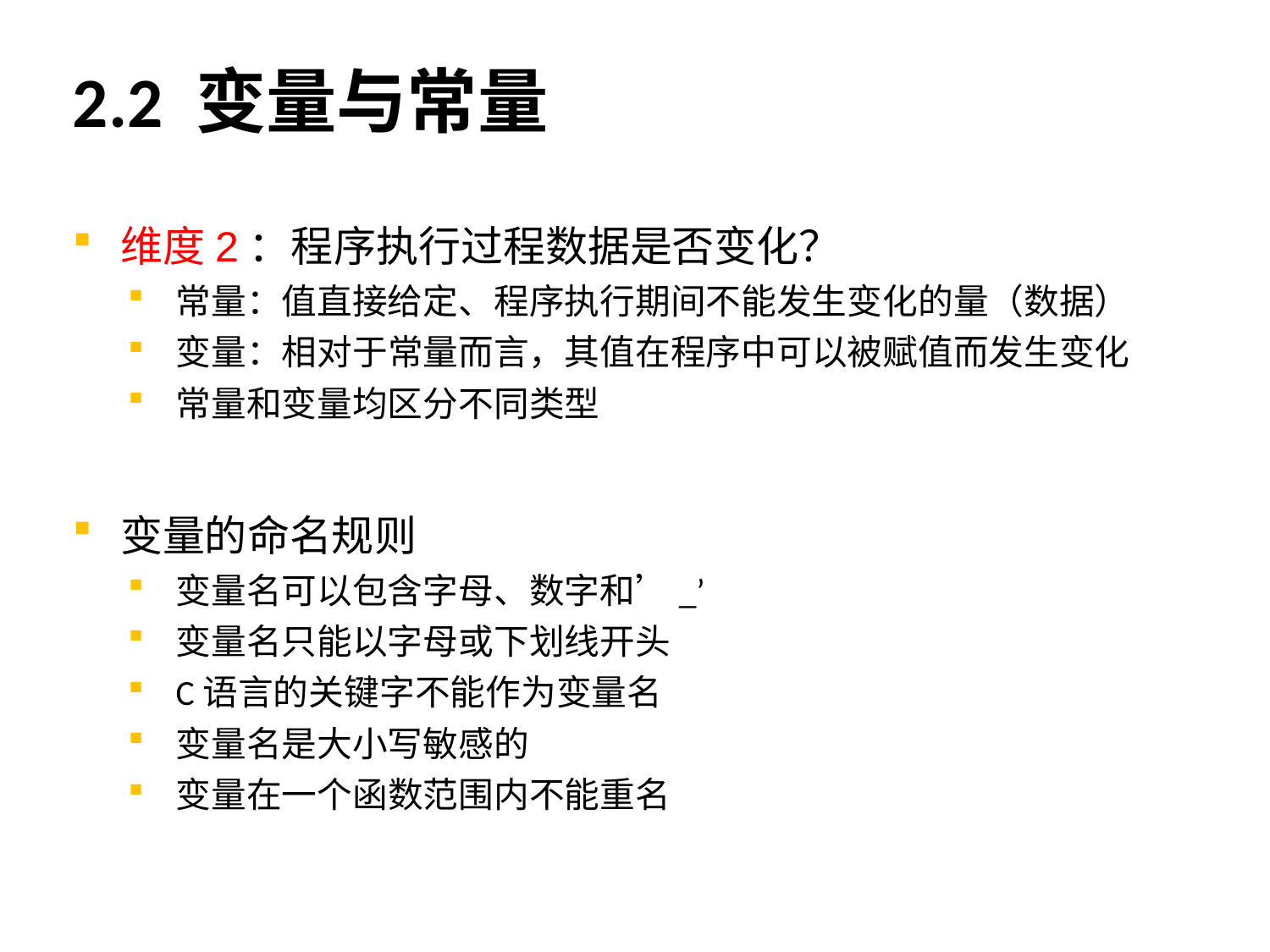

# 2.2 变量与常量
维度2：程序执行过程数据是否变化？
常量：值直接给定、程序执行期间不能发生变化的量（数据）
变量：相对于常量而言，其值在程序中可以被赋值而发生变化
常量和变量均区分不同类型

变量的命名规则
变量名可以包含字母、数字和’_’
变量名只能以字母或下划线开头
C语言的关键字不能作为变量名
变量名是大小写敏感的
变量在一个函数范围内不能重名